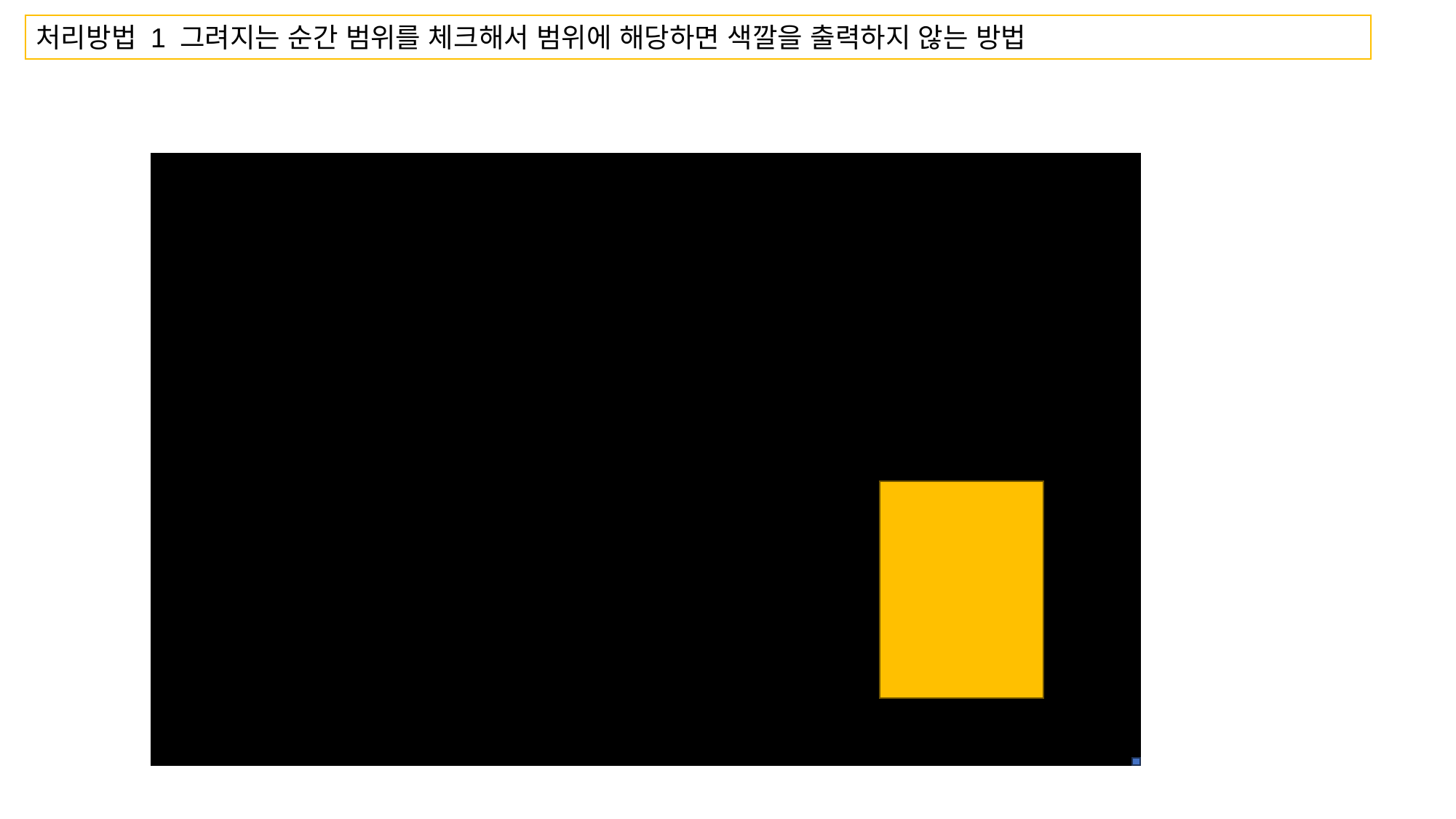

처리방법 1 그려지는 순간 범위를 체크해서 범위에 해당하면 색깔을 출력하지 않는 방법